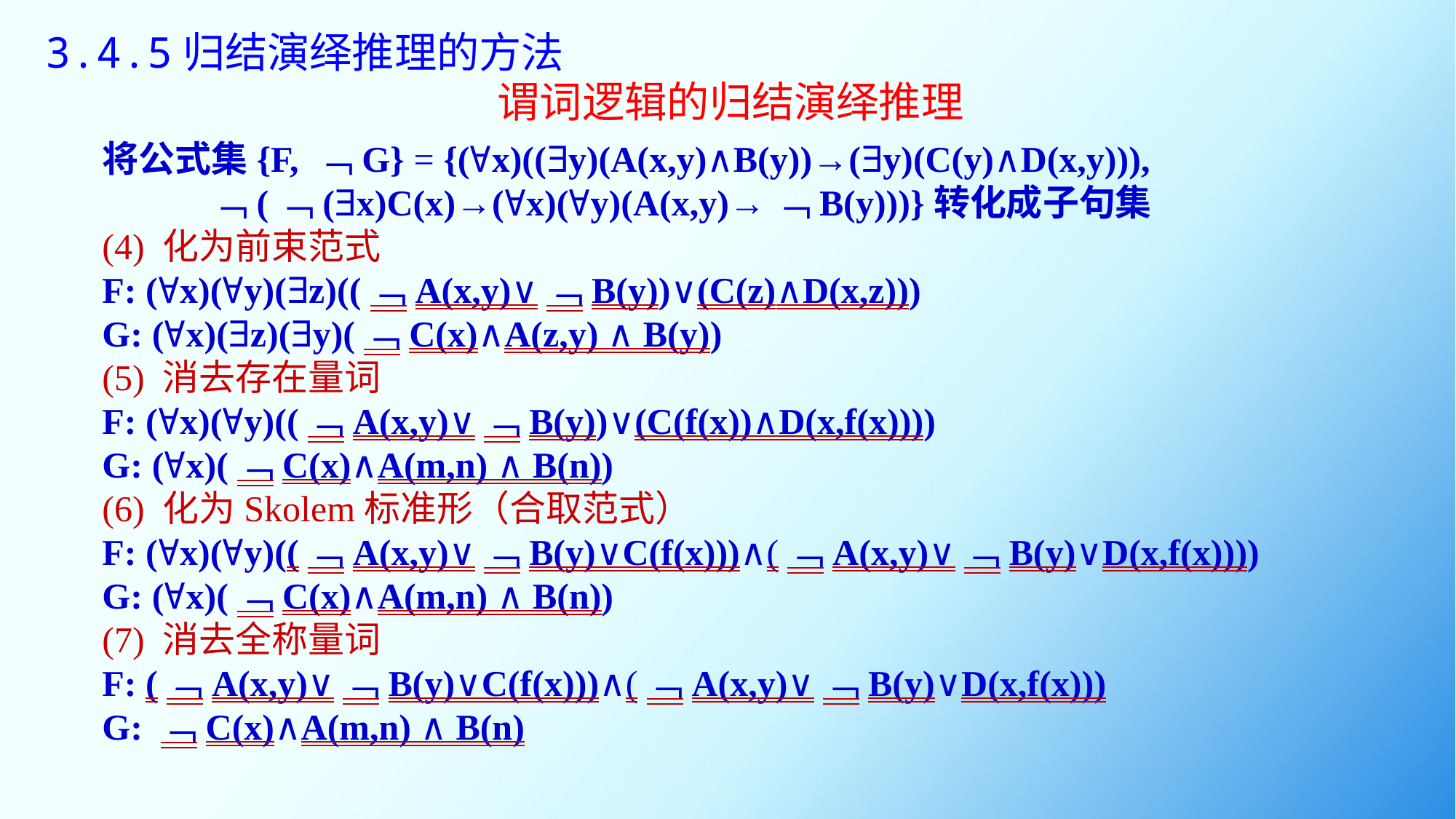

# 3.4.5归结演绎推理的方法
谓词逻辑的归结演绎推理
将公式集{F, ﹁G} = {(∀x)((∃y)(A(x,y)∧B(y))→(∃y)(C(y)∧D(x,y))),
	﹁(﹁(∃x)C(x)→(∀x)(∀y)(A(x,y)→﹁B(y)))}转化成子句集
(4) 化为前束范式
F: (∀x)(∀y)(∃z)((﹁A(x,y)∨﹁B(y))∨(C(z)∧D(x,z)))
G: (∀x)(∃z)(∃y)(﹁C(x)∧A(z,y) ∧ B(y))
(5) 消去存在量词
F: (∀x)(∀y)((﹁A(x,y)∨﹁B(y))∨(C(f(x))∧D(x,f(x))))
G: (∀x)(﹁C(x)∧A(m,n) ∧ B(n))
(6) 化为Skolem标准形（合取范式）
F: (∀x)(∀y)((﹁A(x,y)∨﹁B(y)∨C(f(x)))∧(﹁A(x,y)∨﹁B(y)∨D(x,f(x))))
G: (∀x)(﹁C(x)∧A(m,n) ∧ B(n))
(7) 消去全称量词
F: (﹁A(x,y)∨﹁B(y)∨C(f(x)))∧(﹁A(x,y)∨﹁B(y)∨D(x,f(x)))
G: ﹁C(x)∧A(m,n) ∧ B(n)